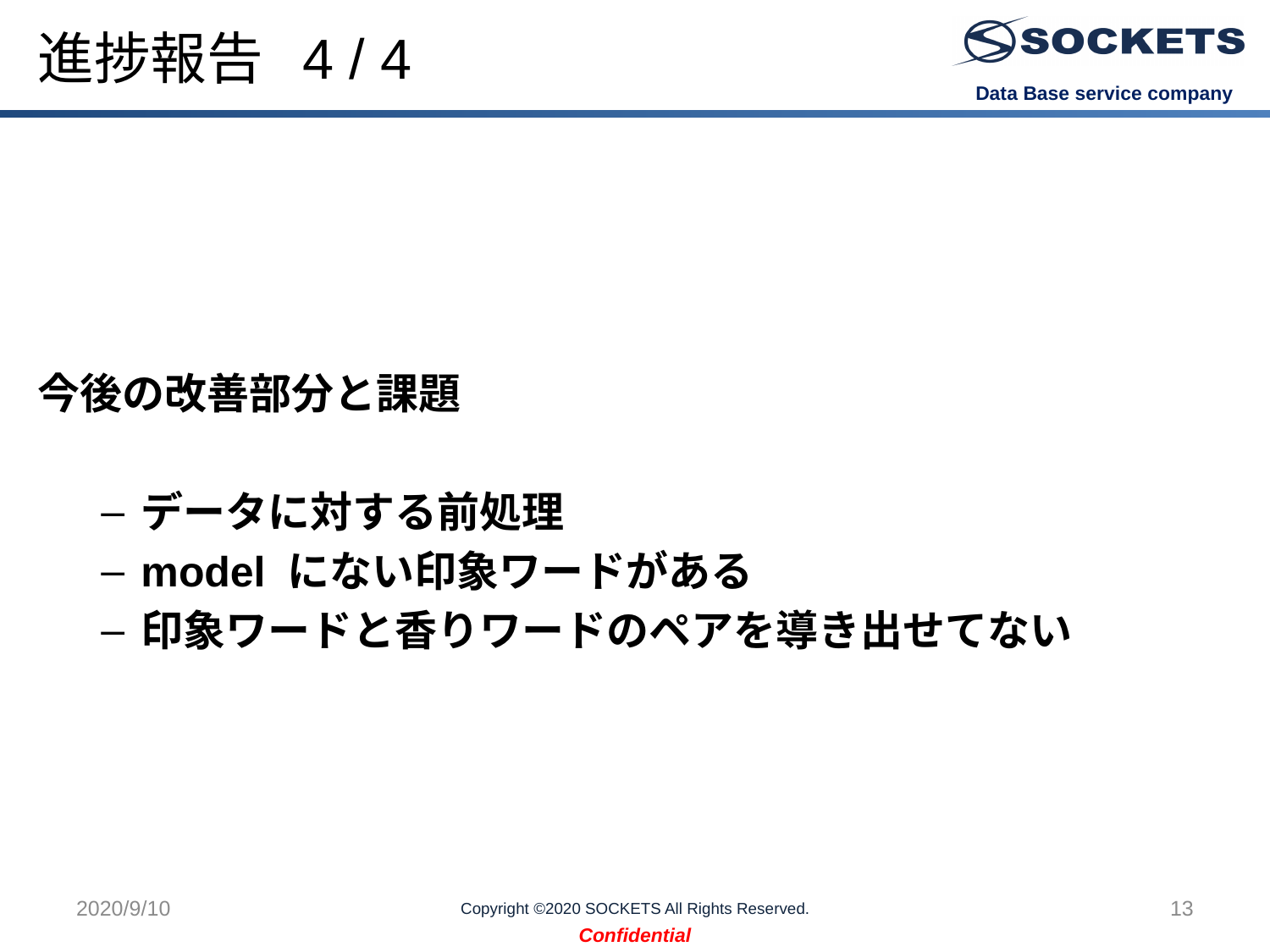

# 進捗報告  4 / 4
今後の改善部分と課題

データに対する前処理
model にない印象ワードがある
印象ワードと香りワードのペアを導き出せてない
2020/9/10
Copyright ©2020 SOCKETS All Rights Reserved.
13